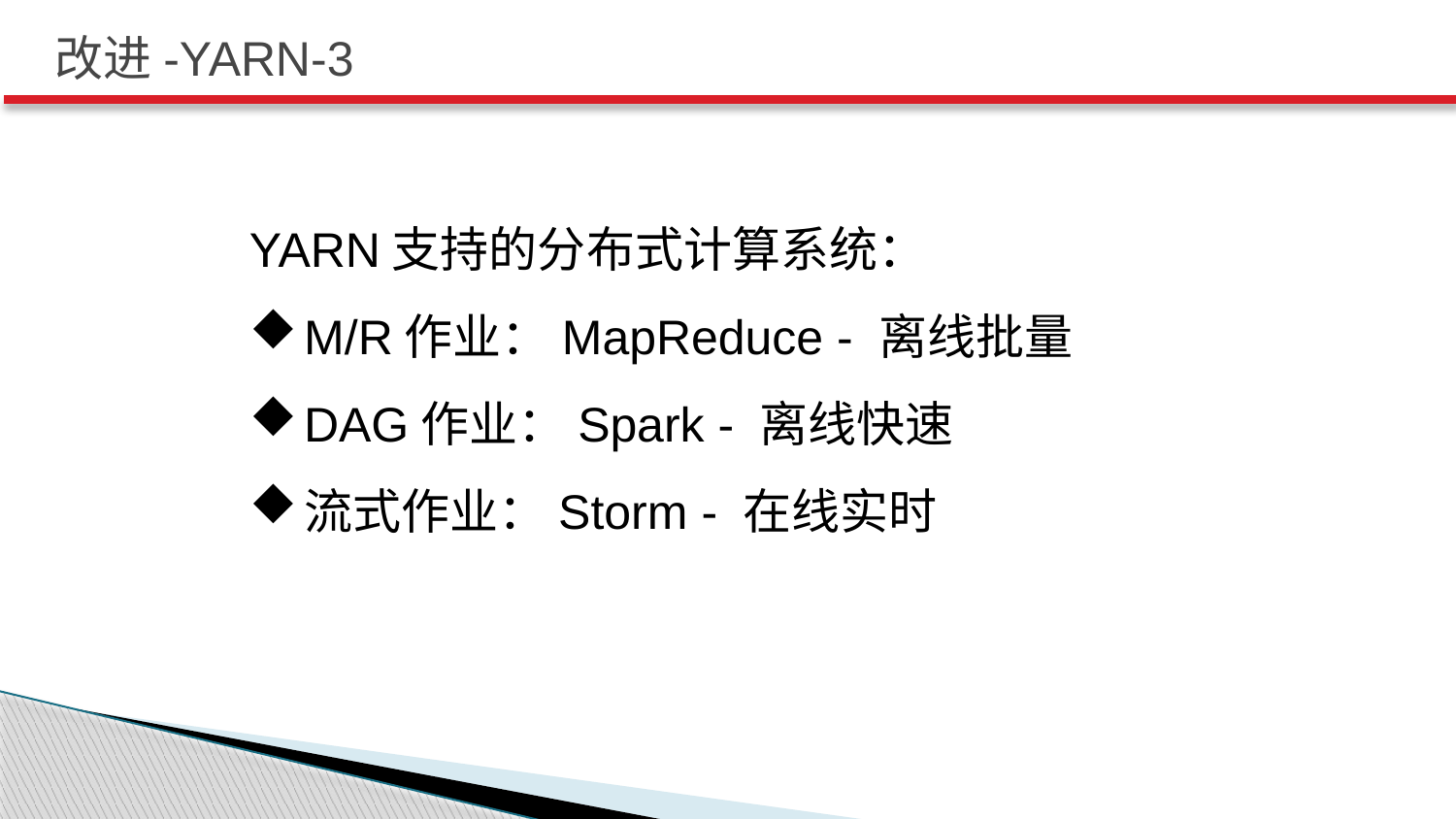

# 改进-YARN-3
YARN支持的分布式计算系统：
M/R作业：MapReduce - 离线批量
DAG作业：Spark - 离线快速
流式作业：Storm - 在线实时